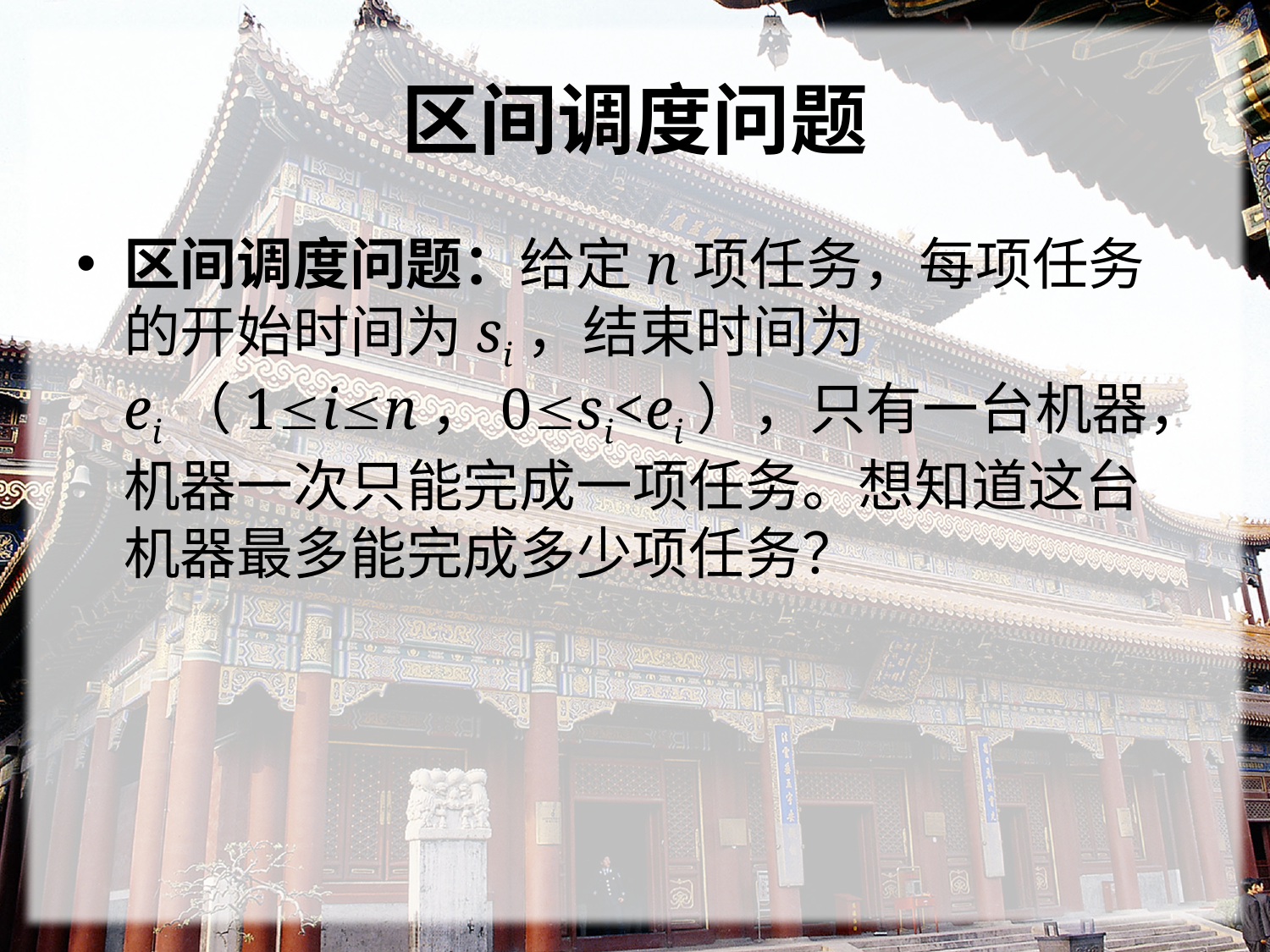

# 区间调度问题
区间调度问题：给定n项任务，每项任务的开始时间为si，结束时间为ei（1≤i≤n，0≤si<ei），只有一台机器，机器一次只能完成一项任务。想知道这台机器最多能完成多少项任务？